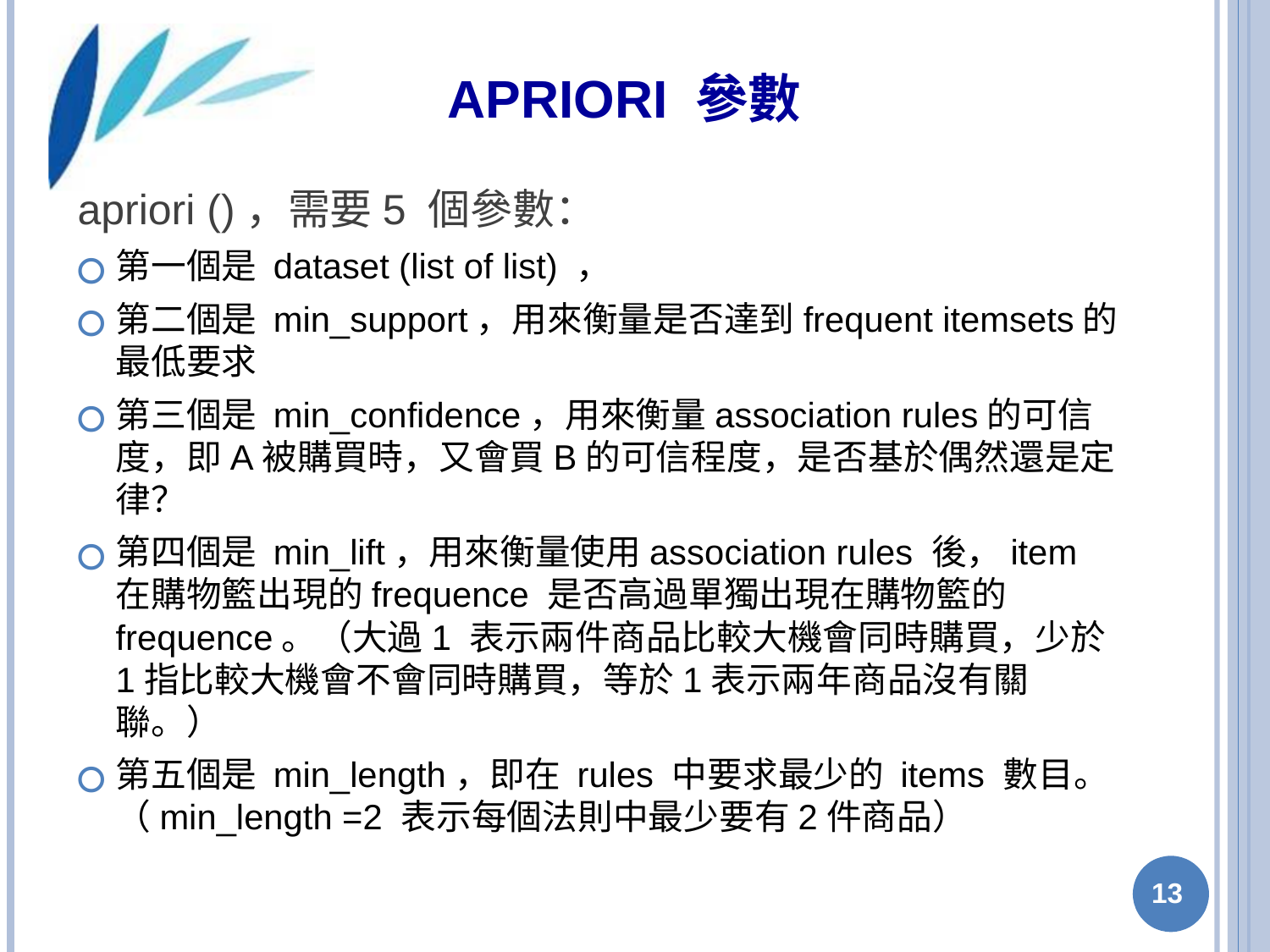

# Apriori 參數
apriori ()，需要5 個參數：
第一個是 dataset (list of list) ，
第二個是 min_support，用來衡量是否達到frequent itemsets的最低要求
第三個是 min_confidence，用來衡量association rules的可信度，即A被購買時，又會買B的可信程度，是否基於偶然還是定律？
第四個是 min_lift，用來衡量使用association rules 後，item 在購物籃出現的frequence 是否高過單獨出現在購物籃的 frequence。（大過1 表示兩件商品比較大機會同時購買，少於 1指比較大機會不會同時購買，等於1表示兩年商品沒有關聯。）
第五個是 min_length，即在 rules 中要求最少的 items 數目。（min_length =2 表示每個法則中最少要有2件商品）
13